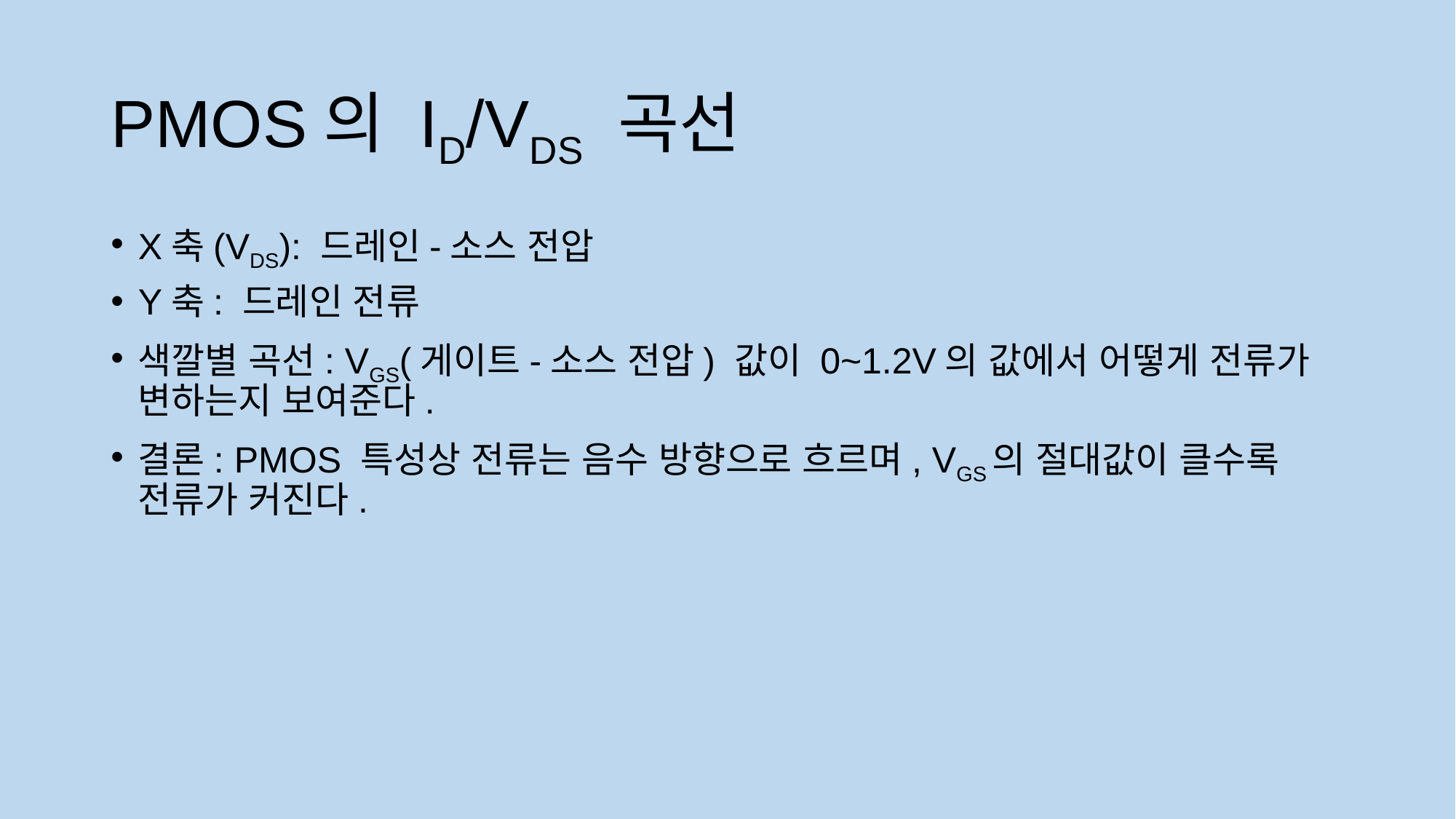

# PMOS의 ID/VDS 곡선
X축(VDS): 드레인-소스 전압
Y축: 드레인 전류
색깔별 곡선: VGS(게이트-소스 전압) 값이 0~1.2V의 값에서 어떻게 전류가 변하는지 보여준다.
결론: PMOS 특성상 전류는 음수 방향으로 흐르며, VGS의 절대값이 클수록 전류가 커진다.